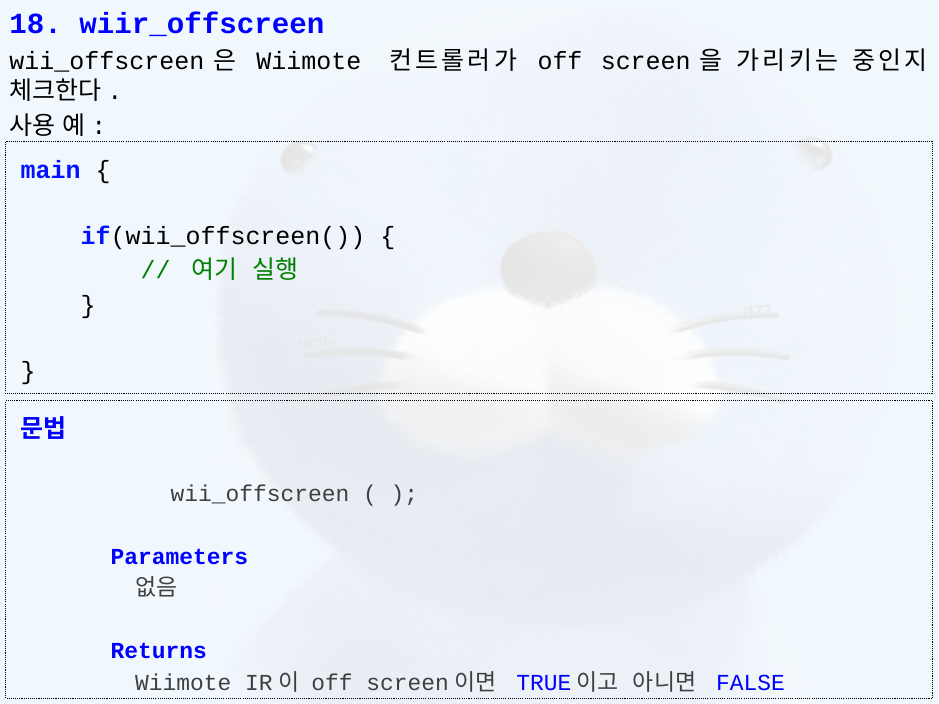

18. wiir_offscreen
wii_offscreen은 Wiimote 컨트롤러가 off screen을 가리키는 중인지 체크한다.
사용 예:

main {

    if(wii_offscreen()) {
        // 여기 실행
    }

}

문법

	wii_offscreen ( );

Parameters
없음

Returns
Wiimote IR이 off screen이면 TRUE이고 아니면 FALSE